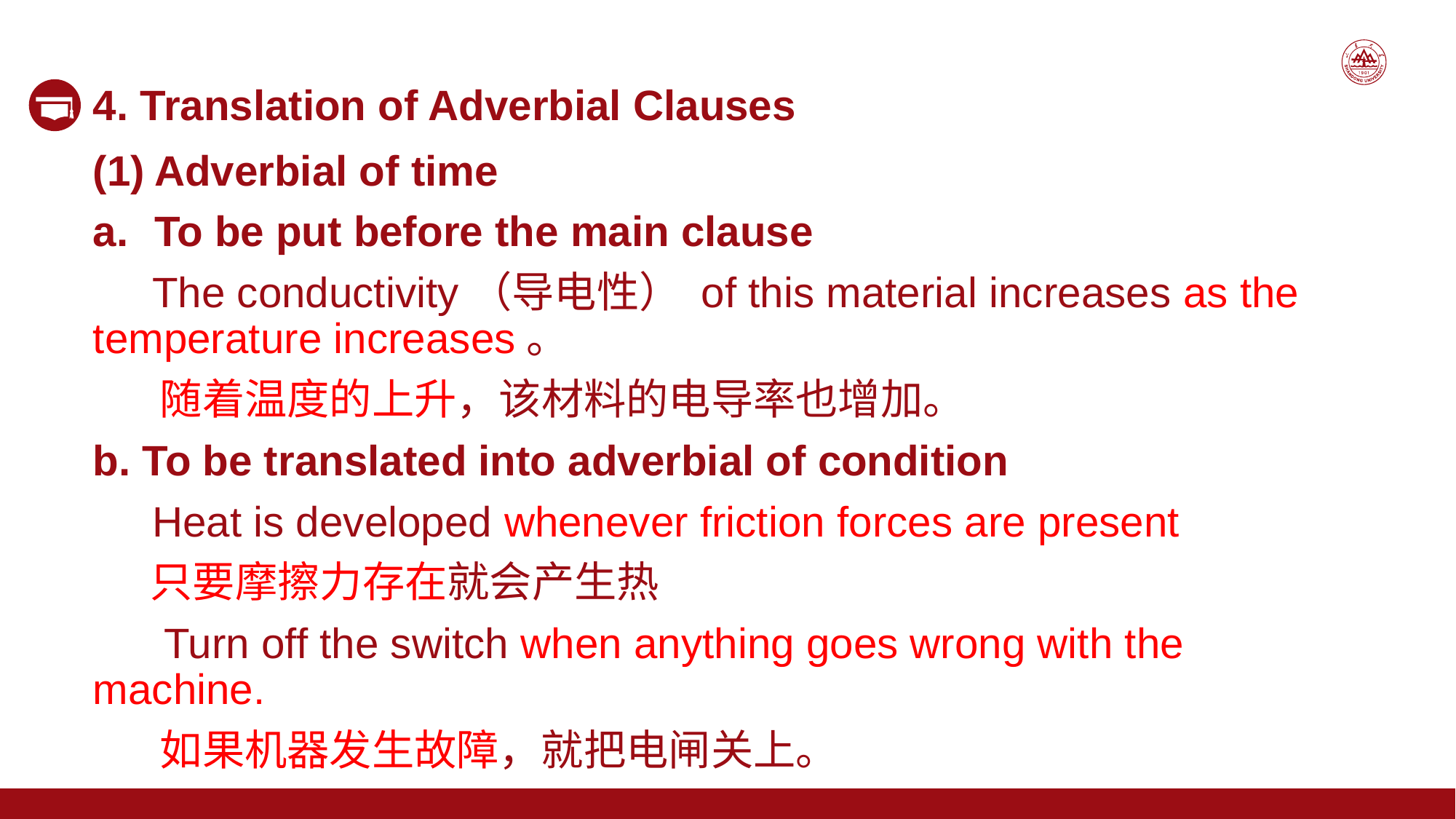

4. Translation of Adverbial Clauses
Adverbial of time
To be put before the main clause
     The conductivity（导电性） of this material increases as the temperature increases。
      随着温度的上升，该材料的电导率也增加。
b. To be translated into adverbial of condition
     Heat is developed whenever friction forces are present
     只要摩擦力存在就会产生热
      Turn off the switch when anything goes wrong with the machine.
      如果机器发生故障，就把电闸关上。